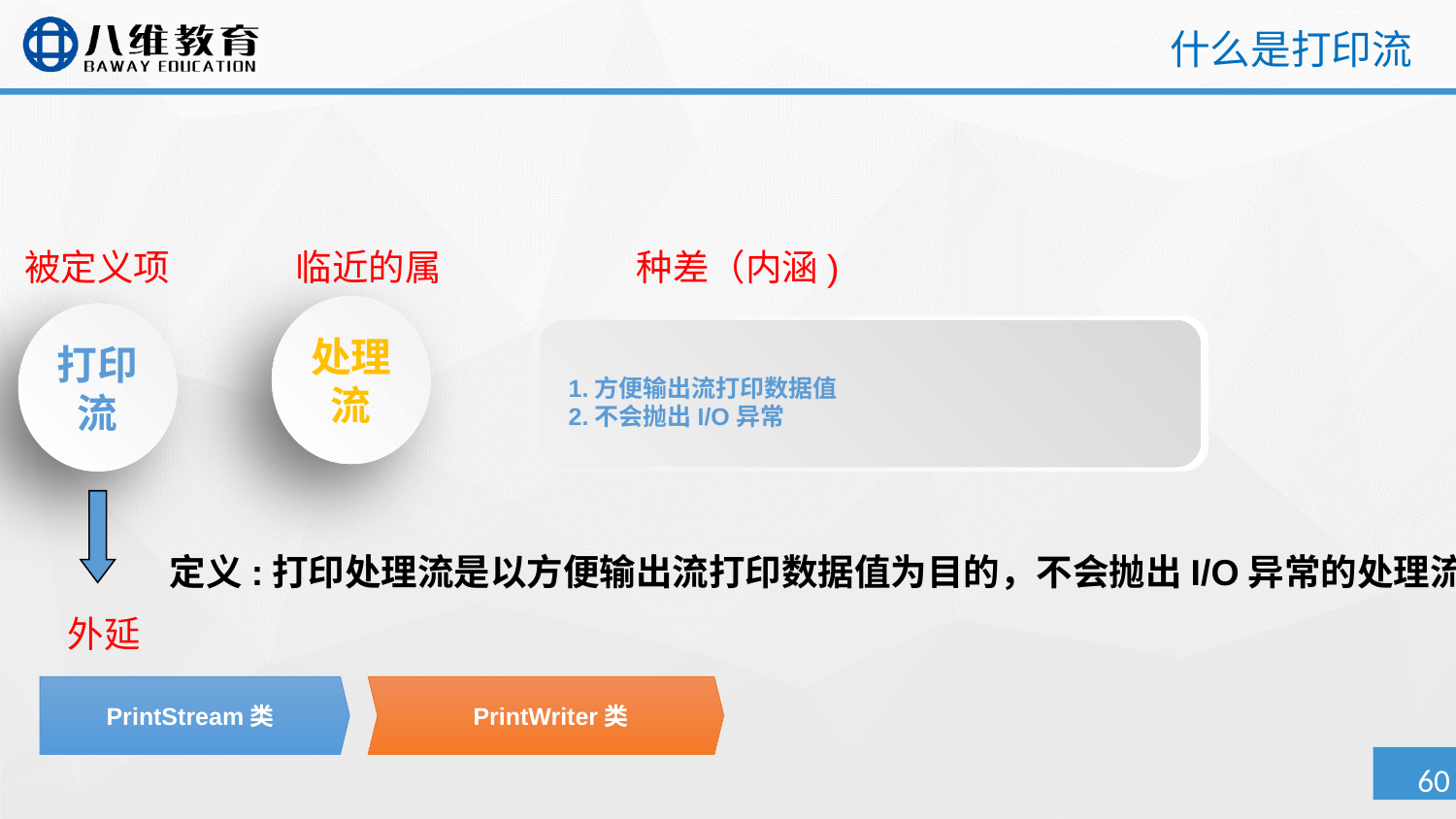

# 什么是打印流
被定义项
临近的属
种差（内涵)
处理流
打印流

1.方便输出流打印数据值
2.不会抛出I/O异常

定义:打印处理流是以方便输出流打印数据值为目的，不会抛出I/O异常的处理流
外延

PrintWriter类

PrintStream类